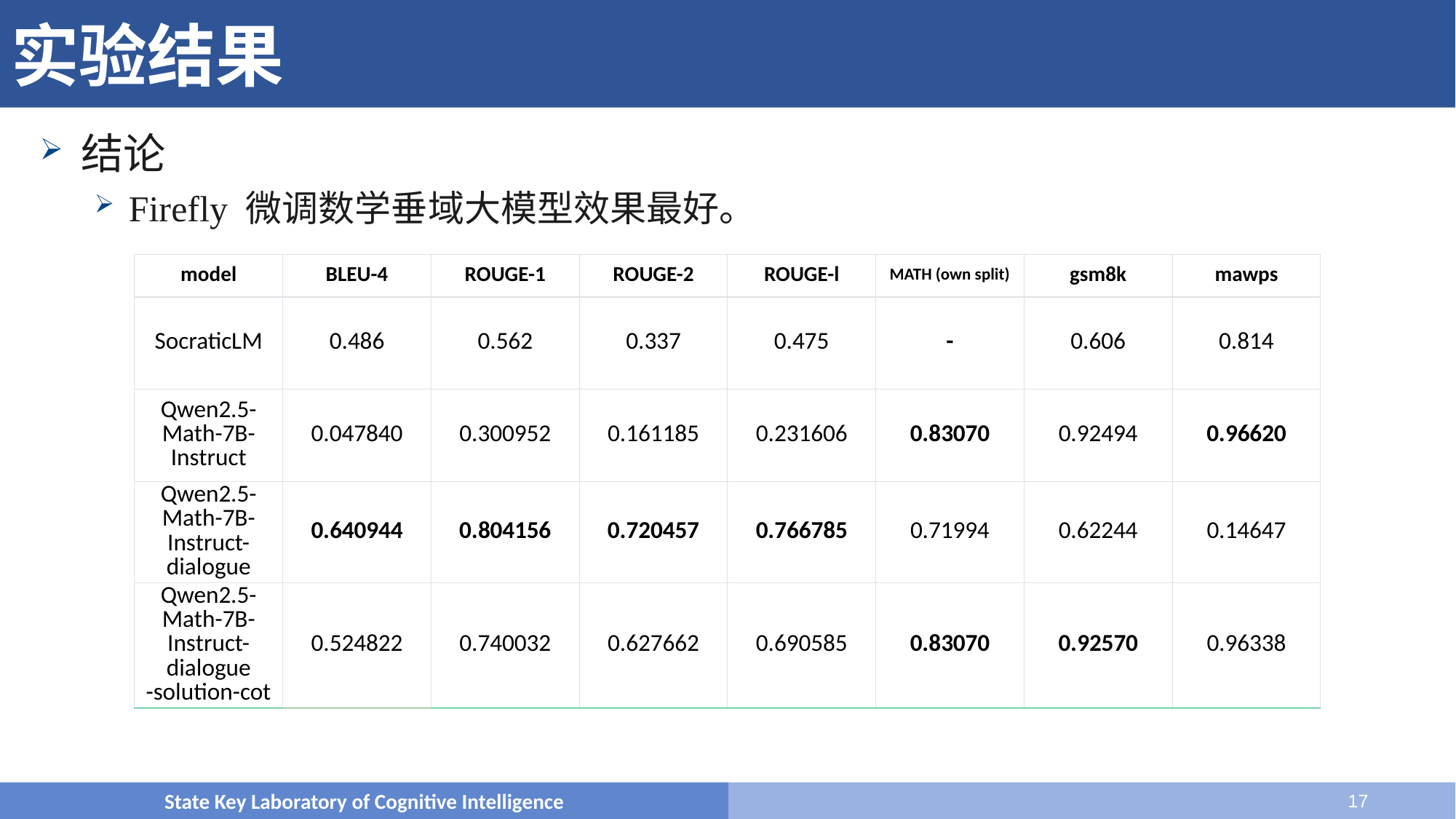

# 实验结果
结论
Firefly 微调数学垂域大模型效果最好。
| model | BLEU-4 | ROUGE-1 | ROUGE-2 | ROUGE-l | MATH (own split) | gsm8k | mawps |
| --- | --- | --- | --- | --- | --- | --- | --- |
| SocraticLM | 0.486 | 0.562 | 0.337 | 0.475 | - | 0.606 | 0.814 |
| Qwen2.5-Math-7B-Instruct | 0.047840 | 0.300952 | 0.161185 | 0.231606 | 0.83070 | 0.92494 | 0.96620 |
| Qwen2.5-Math-7B-Instruct-dialogue | 0.640944 | 0.804156 | 0.720457 | 0.766785 | 0.71994 | 0.62244 | 0.14647 |
| Qwen2.5-Math-7B-Instruct-dialogue -solution-cot | 0.524822 | 0.740032 | 0.627662 | 0.690585 | 0.83070 | 0.92570 | 0.96338 |
State Key Laboratory of Cognitive Intelligence
17